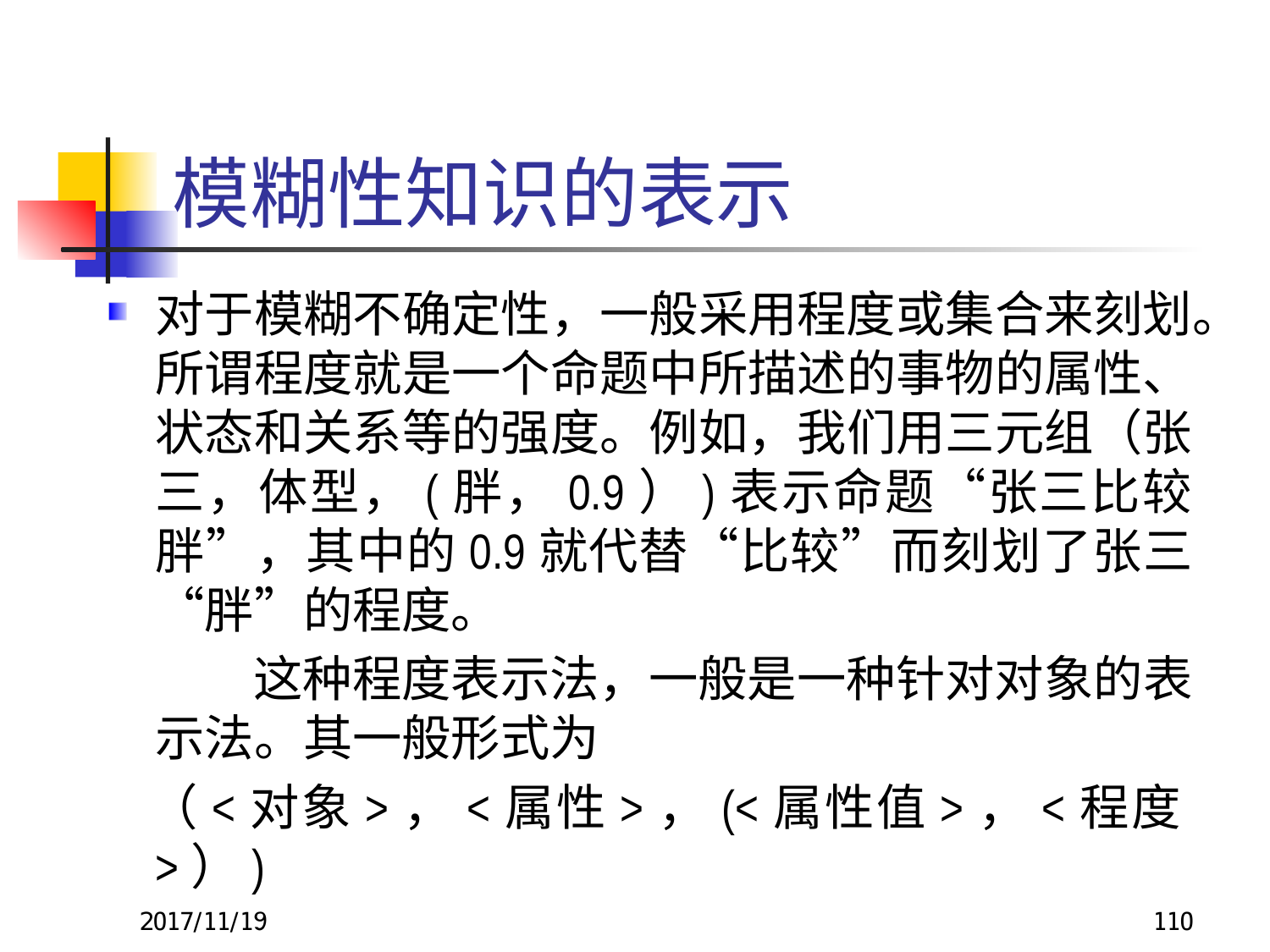

# 模糊性知识的表示
对于模糊不确定性，一般采用程度或集合来刻划。所谓程度就是一个命题中所描述的事物的属性、状态和关系等的强度。例如，我们用三元组（张三，体型，(胖，0.9）)表示命题“张三比较胖”，其中的0.9就代替“比较”而刻划了张三“胖”的程度。
            这种程度表示法，一般是一种针对对象的表示法。其一般形式为
  （<对象>，<属性>，(<属性值>，<程度>）)
2017/11/19
110